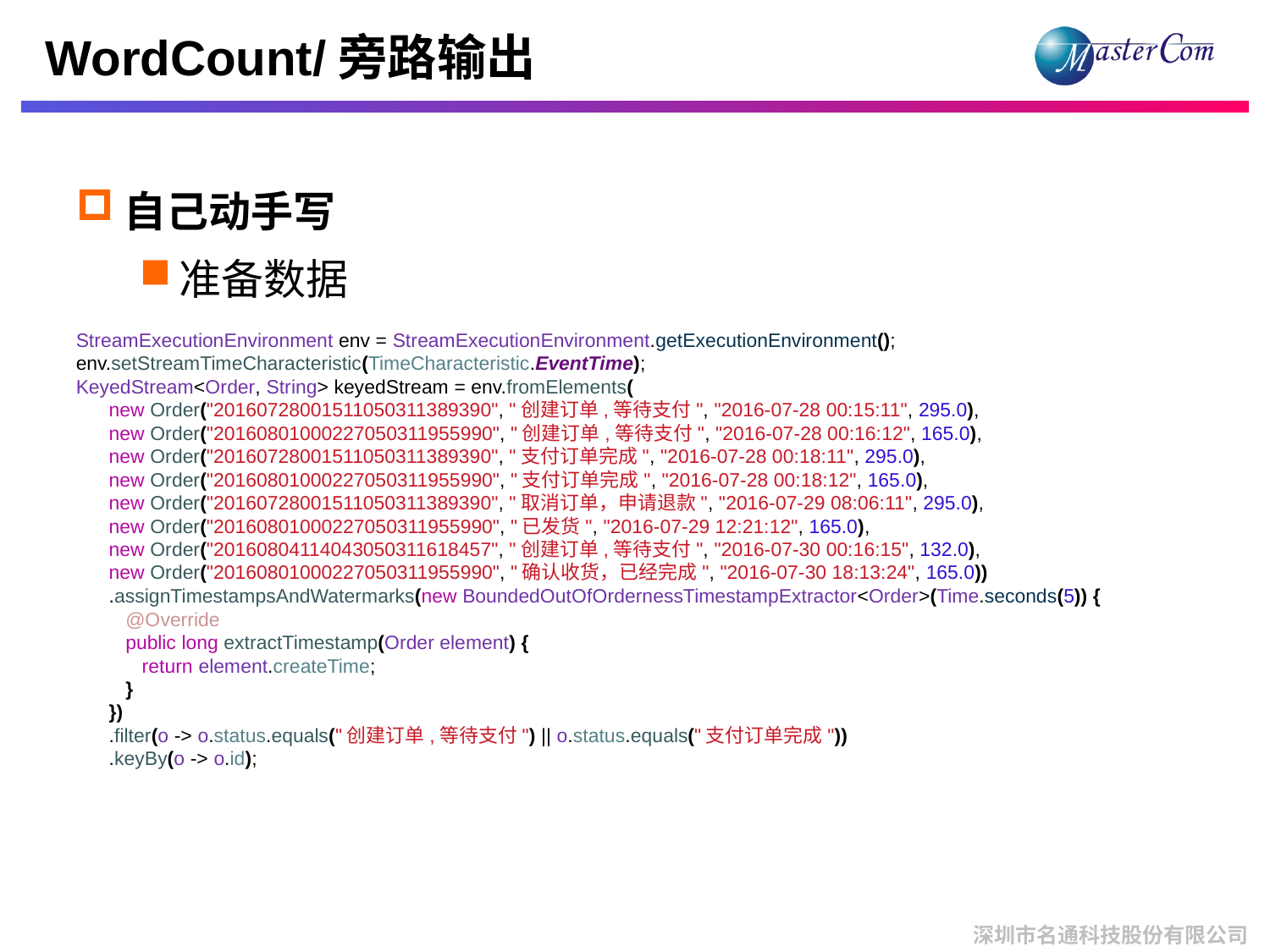

# WordCount/旁路输出
自己动手写
准备数据
StreamExecutionEnvironment env = StreamExecutionEnvironment.getExecutionEnvironment();
env.setStreamTimeCharacteristic(TimeCharacteristic.EventTime);
KeyedStream<Order, String> keyedStream = env.fromElements(
      new Order("20160728001511050311389390", "创建订单,等待支付", "2016-07-28 00:15:11", 295.0),
      new Order("20160801000227050311955990", "创建订单,等待支付", "2016-07-28 00:16:12", 165.0),
      new Order("20160728001511050311389390", "支付订单完成", "2016-07-28 00:18:11", 295.0),
      new Order("20160801000227050311955990", "支付订单完成", "2016-07-28 00:18:12", 165.0),
      new Order("20160728001511050311389390", "取消订单，申请退款", "2016-07-29 08:06:11", 295.0),
      new Order("20160801000227050311955990", "已发货", "2016-07-29 12:21:12", 165.0),
      new Order("20160804114043050311618457", "创建订单,等待支付", "2016-07-30 00:16:15", 132.0),
      new Order("20160801000227050311955990", "确认收货，已经完成", "2016-07-30 18:13:24", 165.0))
      .assignTimestampsAndWatermarks(new BoundedOutOfOrdernessTimestampExtractor<Order>(Time.seconds(5)) {
         @Override
         public long extractTimestamp(Order element) {
            return element.createTime;
         }
      })
      .filter(o -> o.status.equals("创建订单,等待支付") || o.status.equals("支付订单完成"))
      .keyBy(o -> o.id);